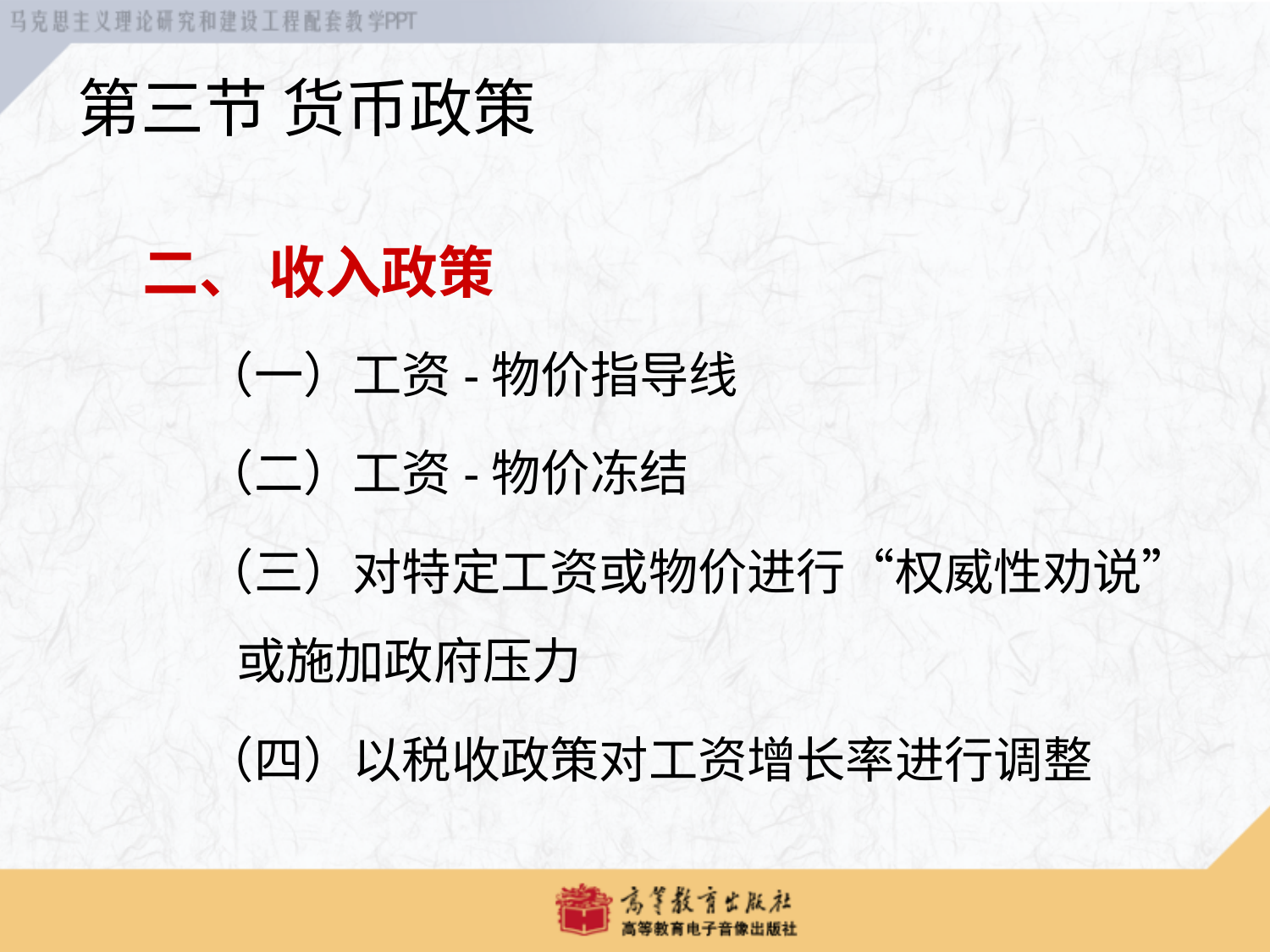

第三节 货币政策
    二、 收入政策
（一）工资-物价指导线
（二）工资-物价冻结
（三）对特定工资或物价进行“权威性劝说”或施加政府压力
（四）以税收政策对工资增长率进行调整